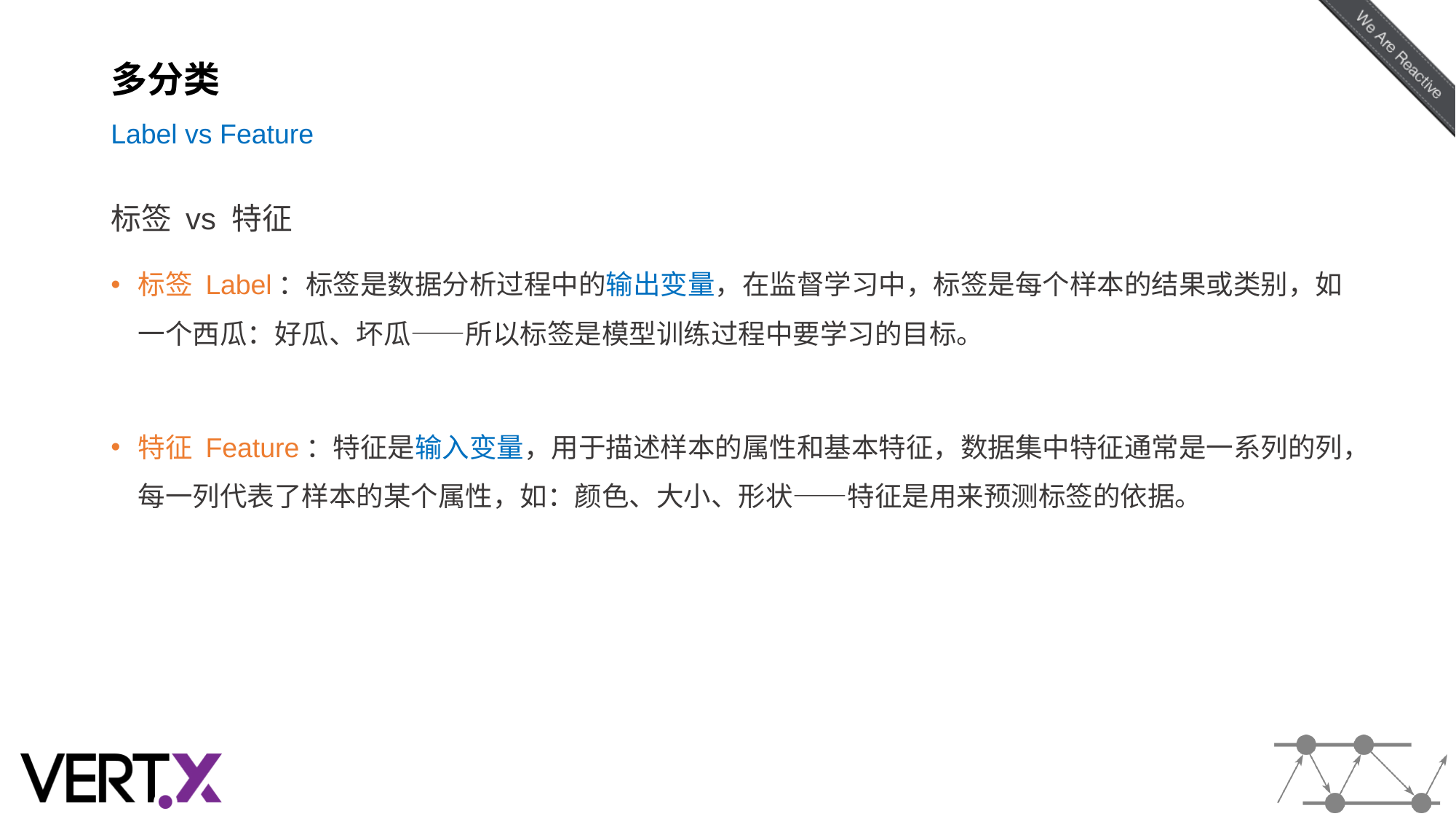

# 多分类 Label vs Feature
标签 vs 特征
标签 Label：标签是数据分析过程中的输出变量，在监督学习中，标签是每个样本的结果或类别，如一个西瓜：好瓜、坏瓜——所以标签是模型训练过程中要学习的目标。
特征 Feature：特征是输入变量，用于描述样本的属性和基本特征，数据集中特征通常是一系列的列，每一列代表了样本的某个属性，如：颜色、大小、形状——特征是用来预测标签的依据。